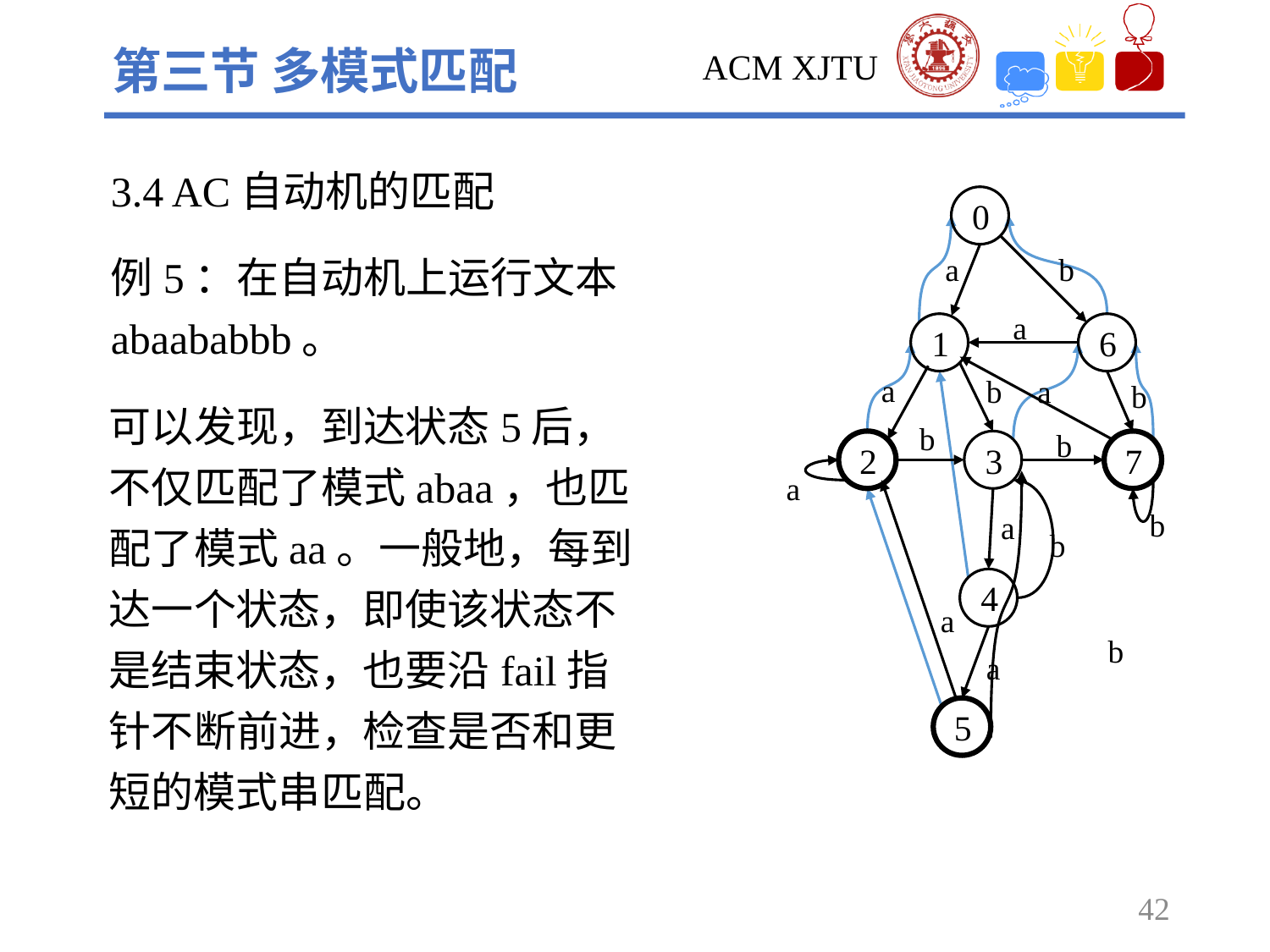

第三节 多模式匹配
3.4 AC自动机的匹配
0
a
b
1
6
a
b
b
2
3
7
a
4
a
5
例5：在自动机上运行文本
abaababbb。
a
a
可以发现，到达状态5后，不仅匹配了模式abaa，也匹配了模式aa。一般地，每到达一个状态，即使该状态不是结束状态，也要沿fail指针不断前进，检查是否和更短的模式串匹配。

b
b
a
b
b
a
b
42